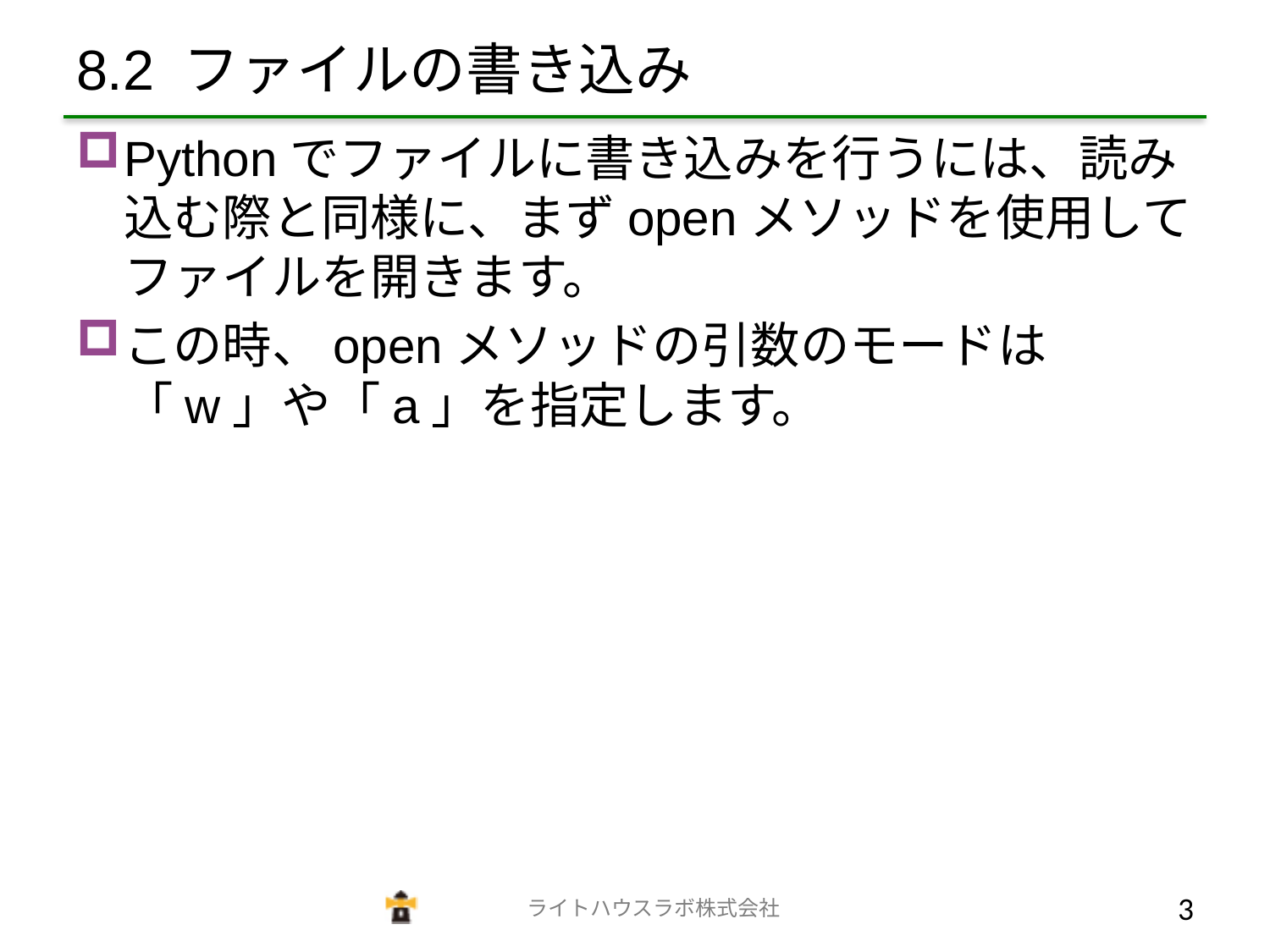

# 8.2 ファイルの書き込み
Pythonでファイルに書き込みを行うには、読み込む際と同様に、まずopenメソッドを使用してファイルを開きます。
この時、openメソッドの引数のモードは「w」や「a」を指定します。
　　　　　　　　　　　　　ライトハウスラボ株式会社
3